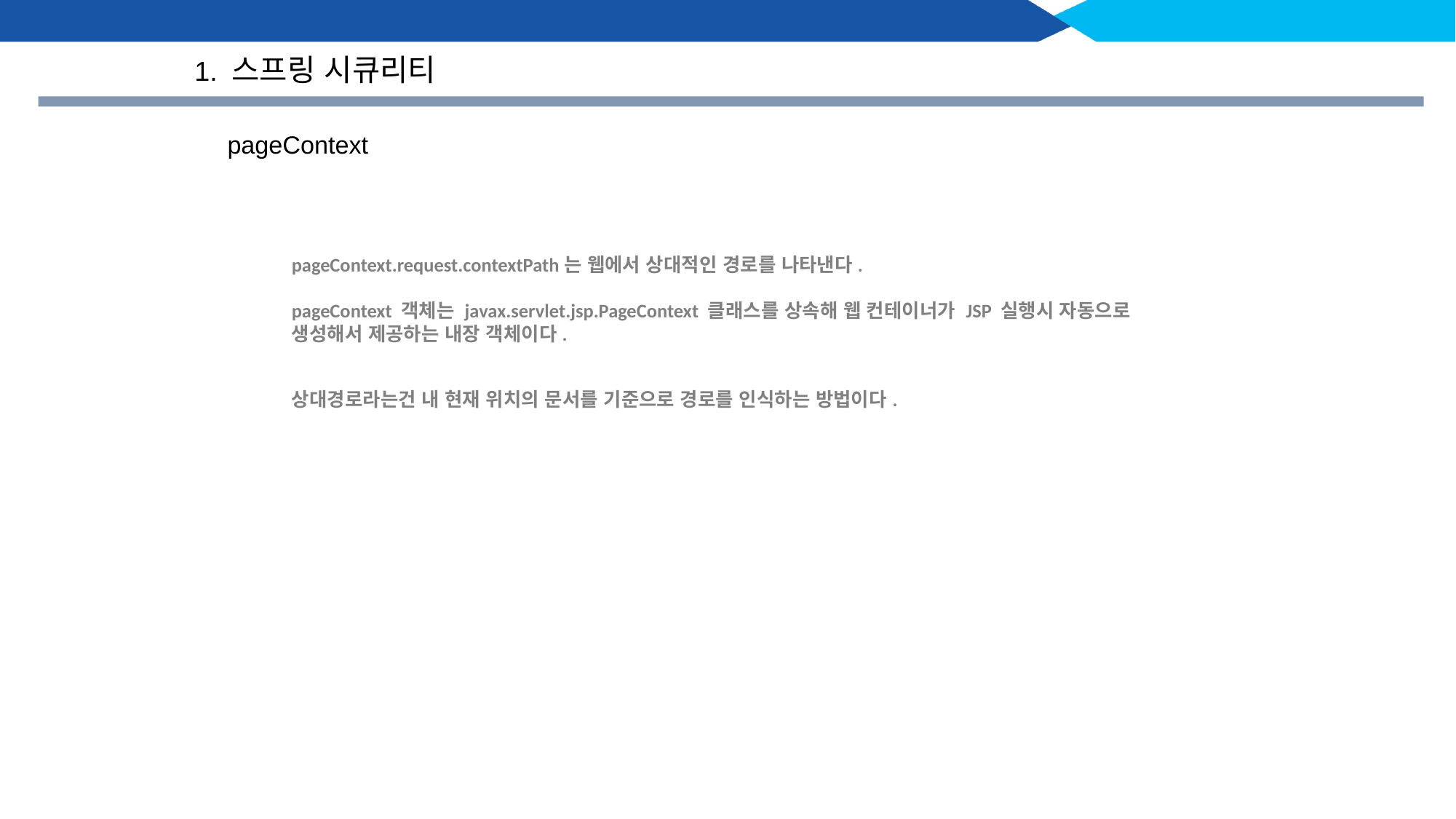

1. 스프링 시큐리티
pageContext
pageContext.request.contextPath는 웹에서 상대적인 경로를 나타낸다.

pageContext 객체는 javax.servlet.jsp.PageContext 클래스를 상속해 웹 컨테이너가 JSP 실행시 자동으로 생성해서 제공하는 내장 객체이다.
상대경로라는건 내 현재 위치의 문서를 기준으로 경로를 인식하는 방법이다.